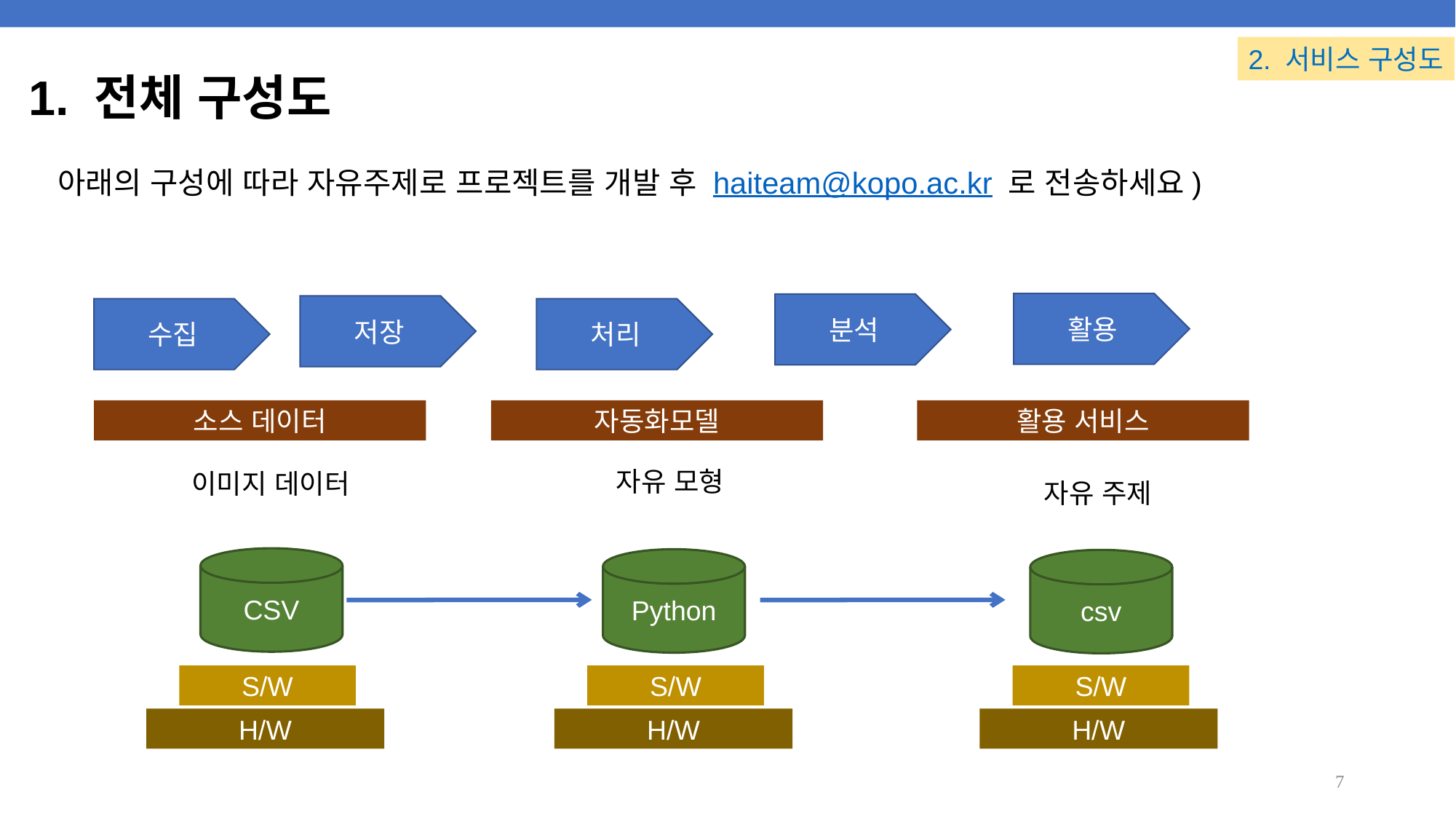

2. 서비스 구성도
1. 전체 구성도
아래의 구성에 따라 자유주제로 프로젝트를 개발 후 haiteam@kopo.ac.kr 로 전송하세요)
활용
분석
저장
수집
처리
소스 데이터
자동화모델
활용 서비스
자유 모형
이미지 데이터
자유 주제
CSV
Python
csv
S/W
S/W
S/W
H/W
H/W
H/W
7